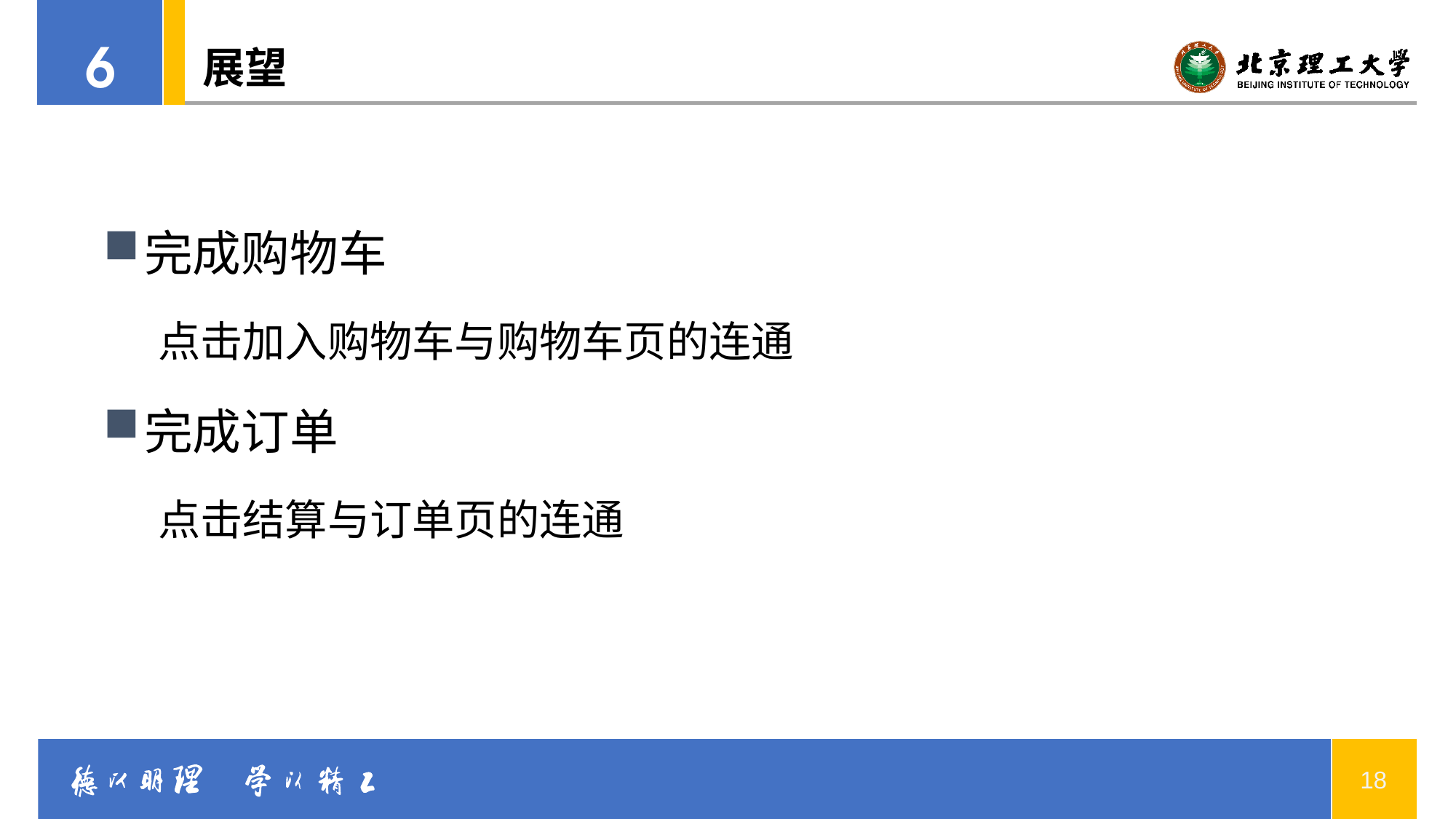

6
# 展望
完成购物车
点击加入购物车与购物车页的连通
完成订单
点击结算与订单页的连通